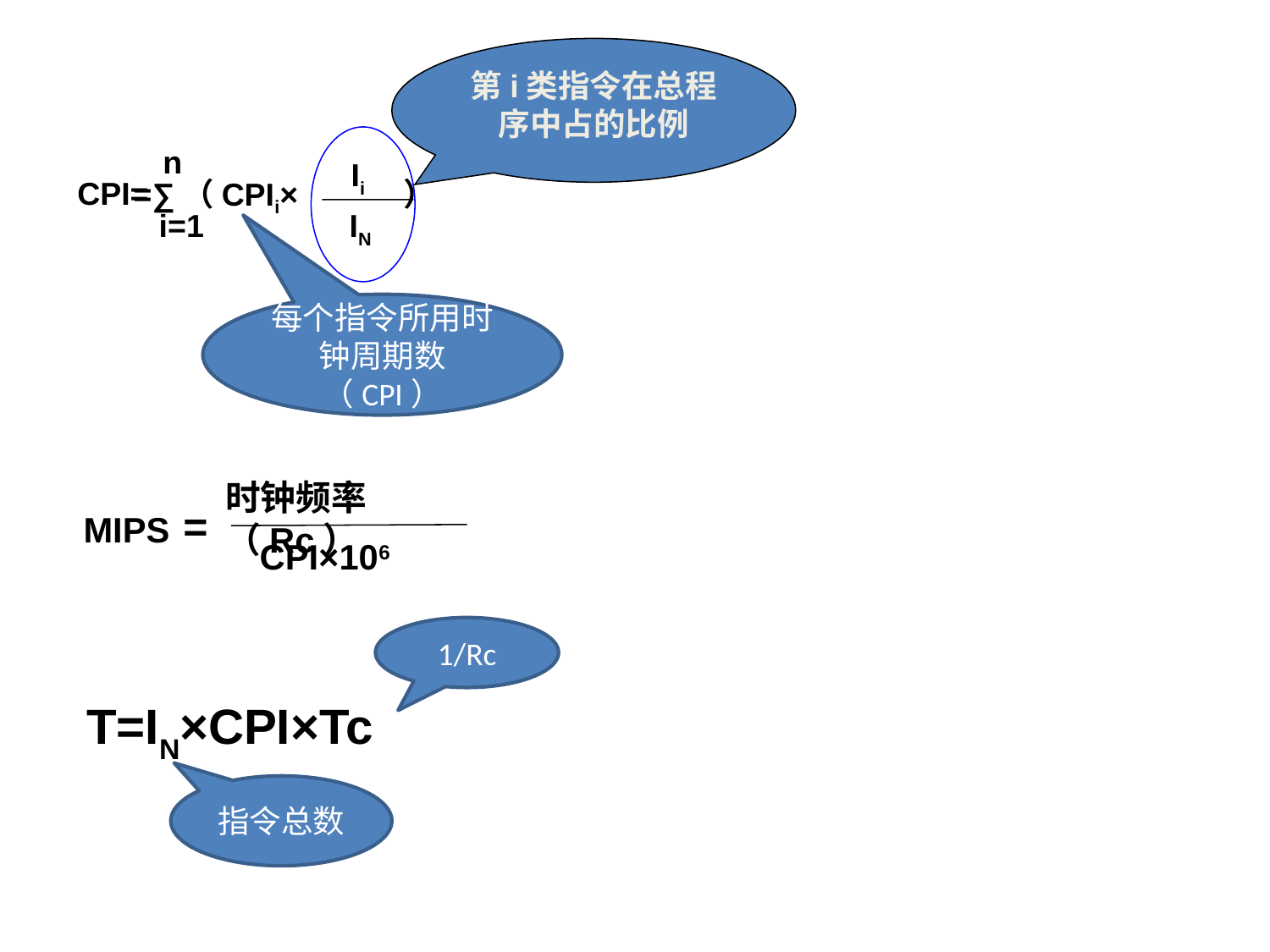

第i类指令在总程序中占的比例

n
Ii
i=1

IN
CPI=
=∑（CPIi×           ）
每个指令所用时钟周期数（CPI）
时钟频率（Rc）
=
MIPS

CPI×106
1/Rc
T=IN×CPI×Tc
指令总数